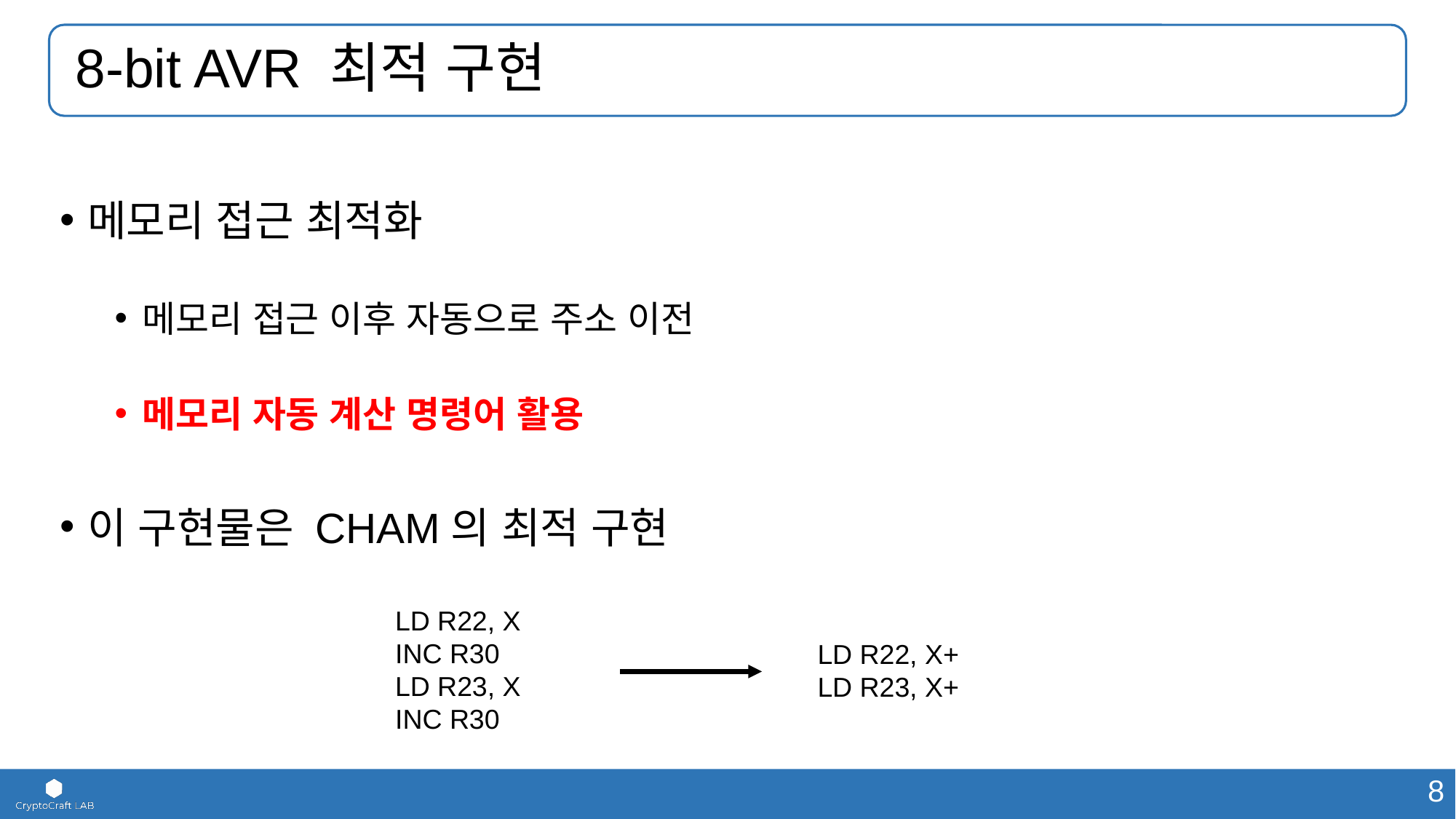

# 8-bit AVR 최적 구현
메모리 접근 최적화
메모리 접근 이후 자동으로 주소 이전
메모리 자동 계산 명령어 활용
이 구현물은 CHAM의 최적 구현
LD R22, X
INC R30
LD R23, X
INC R30
LD R22, X+
LD R23, X+